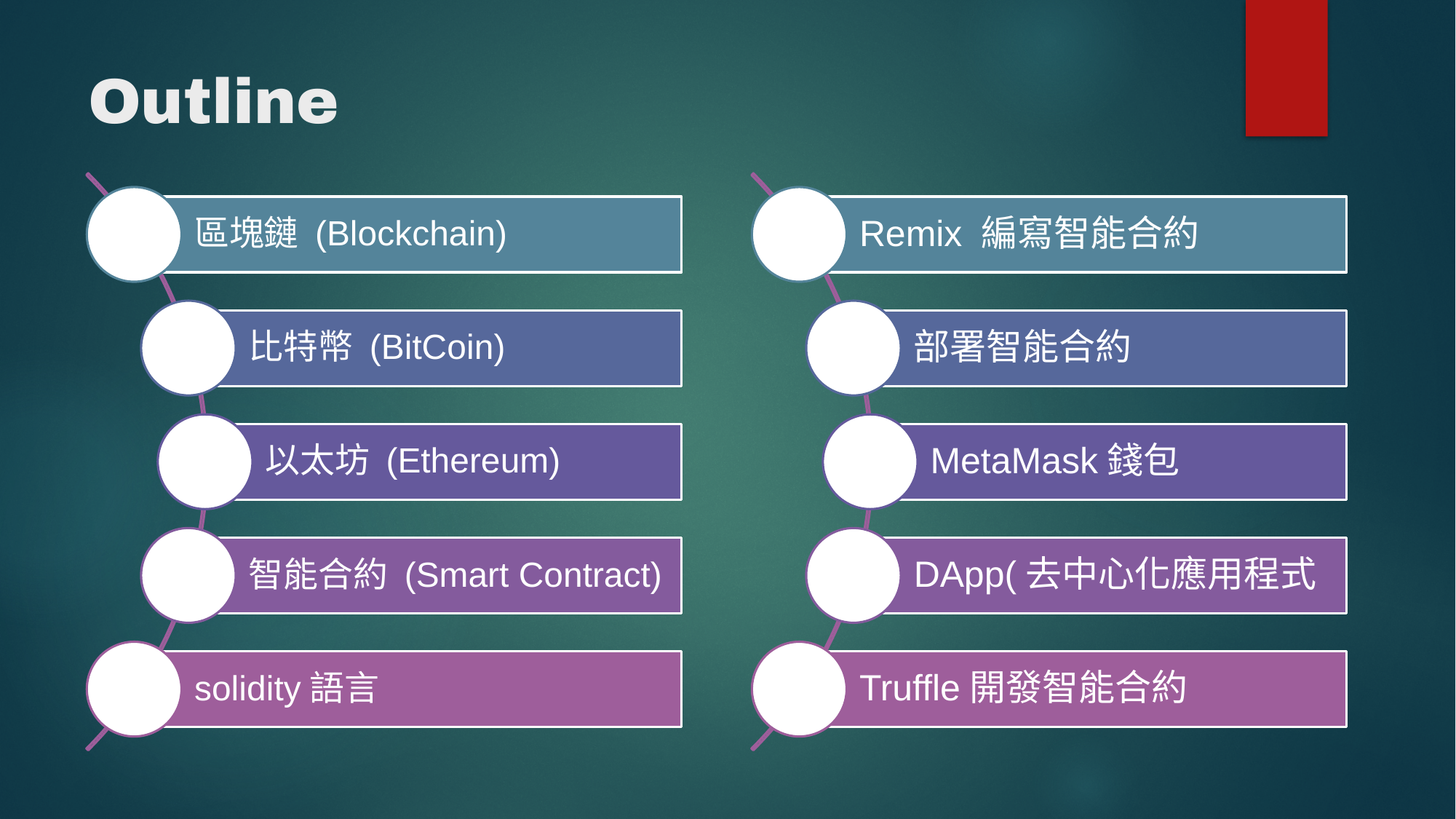

# Outline
區塊鏈 (Blockchain)
比特幣 (BitCoin)
以太坊 (Ethereum)
智能合約 (Smart Contract)
solidity語言
Remix 編寫智能合約
部署智能合約
MetaMask錢包
DApp(去中心化應用程式
Truffle開發智能合約